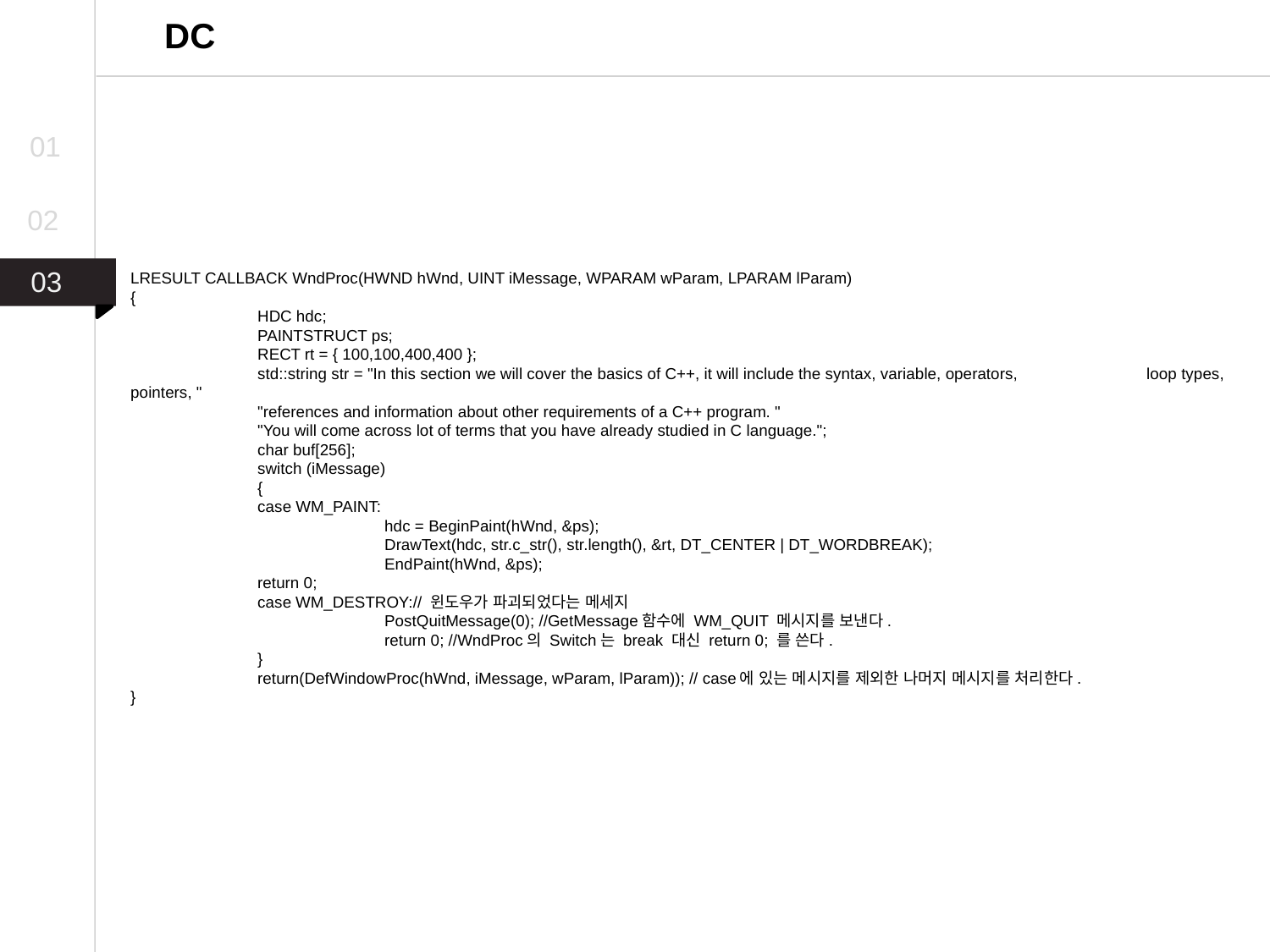

DC
01
02
03

LRESULT CALLBACK WndProc(HWND hWnd, UINT iMessage, WPARAM wParam, LPARAM lParam)
{
	HDC hdc;
	PAINTSTRUCT ps;
	RECT rt = { 100,100,400,400 };
	std::string str = "In this section we will cover the basics of C++, it will include the syntax, variable, operators, 	loop types, pointers, "
	"references and information about other requirements of a C++ program. "
	"You will come across lot of terms that you have already studied in C language.";
	char buf[256];
	switch (iMessage)
	{
	case WM_PAINT:
		hdc = BeginPaint(hWnd, &ps);
		DrawText(hdc, str.c_str(), str.length(), &rt, DT_CENTER | DT_WORDBREAK);
		EndPaint(hWnd, &ps);
	return 0;
	case WM_DESTROY:// 윈도우가 파괴되었다는 메세지
		PostQuitMessage(0); //GetMessage함수에 WM_QUIT 메시지를 보낸다.
		return 0; //WndProc의 Switch는 break 대신 return 0; 를 쓴다.
	}
	return(DefWindowProc(hWnd, iMessage, wParam, lParam)); // case에 있는 메시지를 제외한 나머지 메시지를 처리한다.
}
03
02